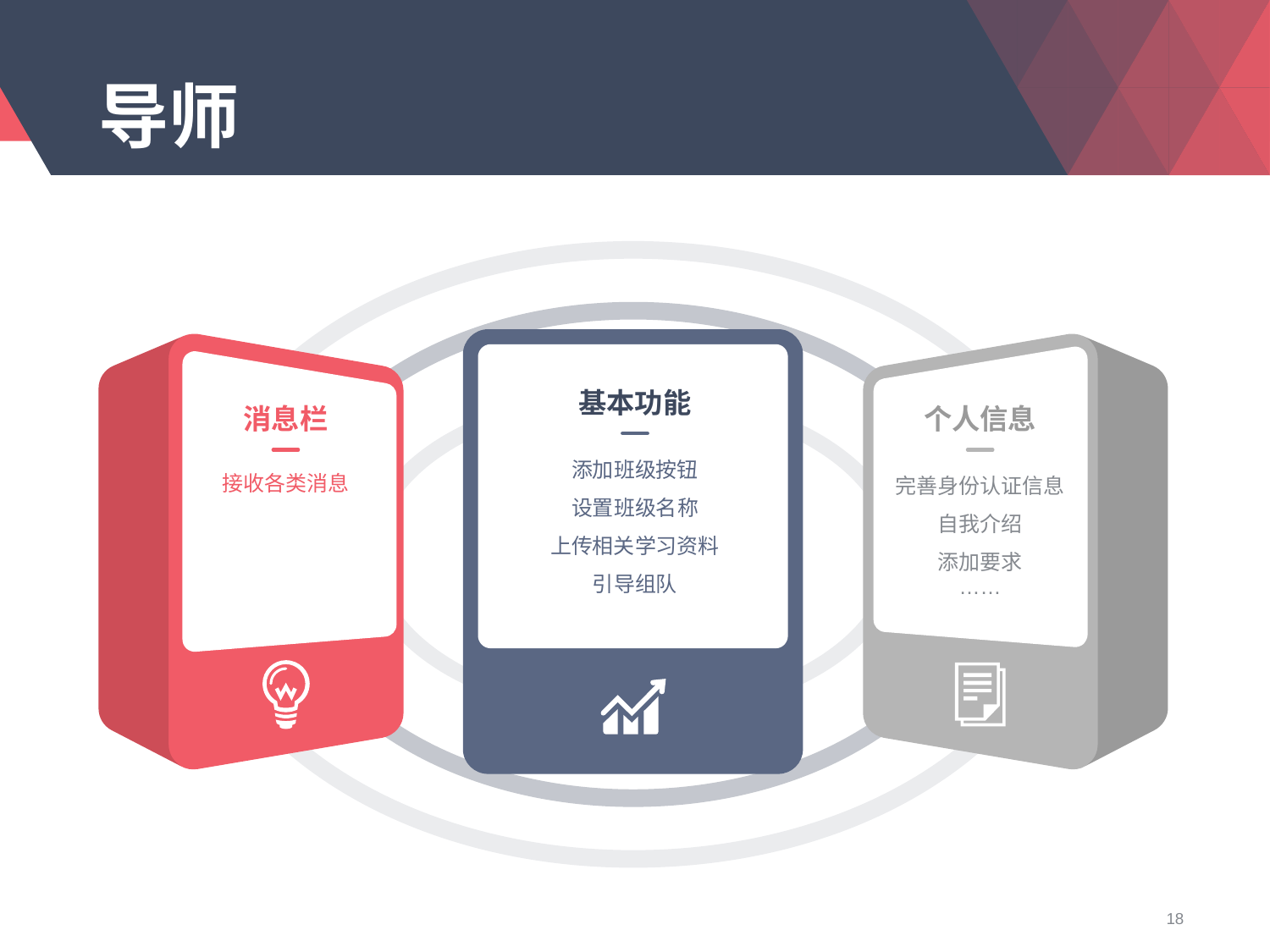

# 导师

基本功能
添加班级按钮
设置班级名称
上传相关学习资料
引导组队

消息栏
接收各类消息
个人信息
完善身份认证信息
自我介绍
添加要求
……

18